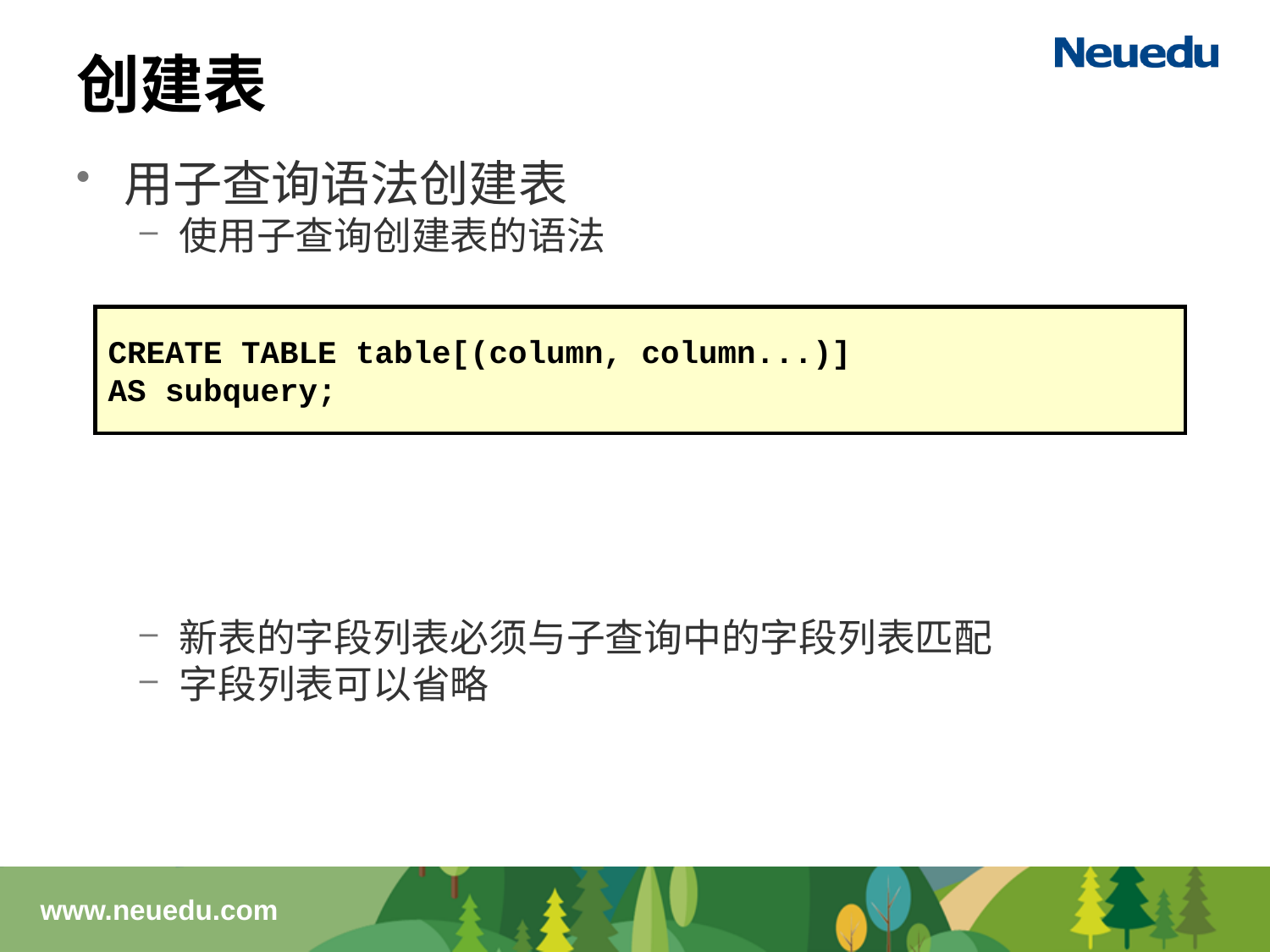

# 创建表
用子查询语法创建表
使用子查询创建表的语法

新表的字段列表必须与子查询中的字段列表匹配
字段列表可以省略

CREATE TABLE table[(column, column...)]
AS subquery;